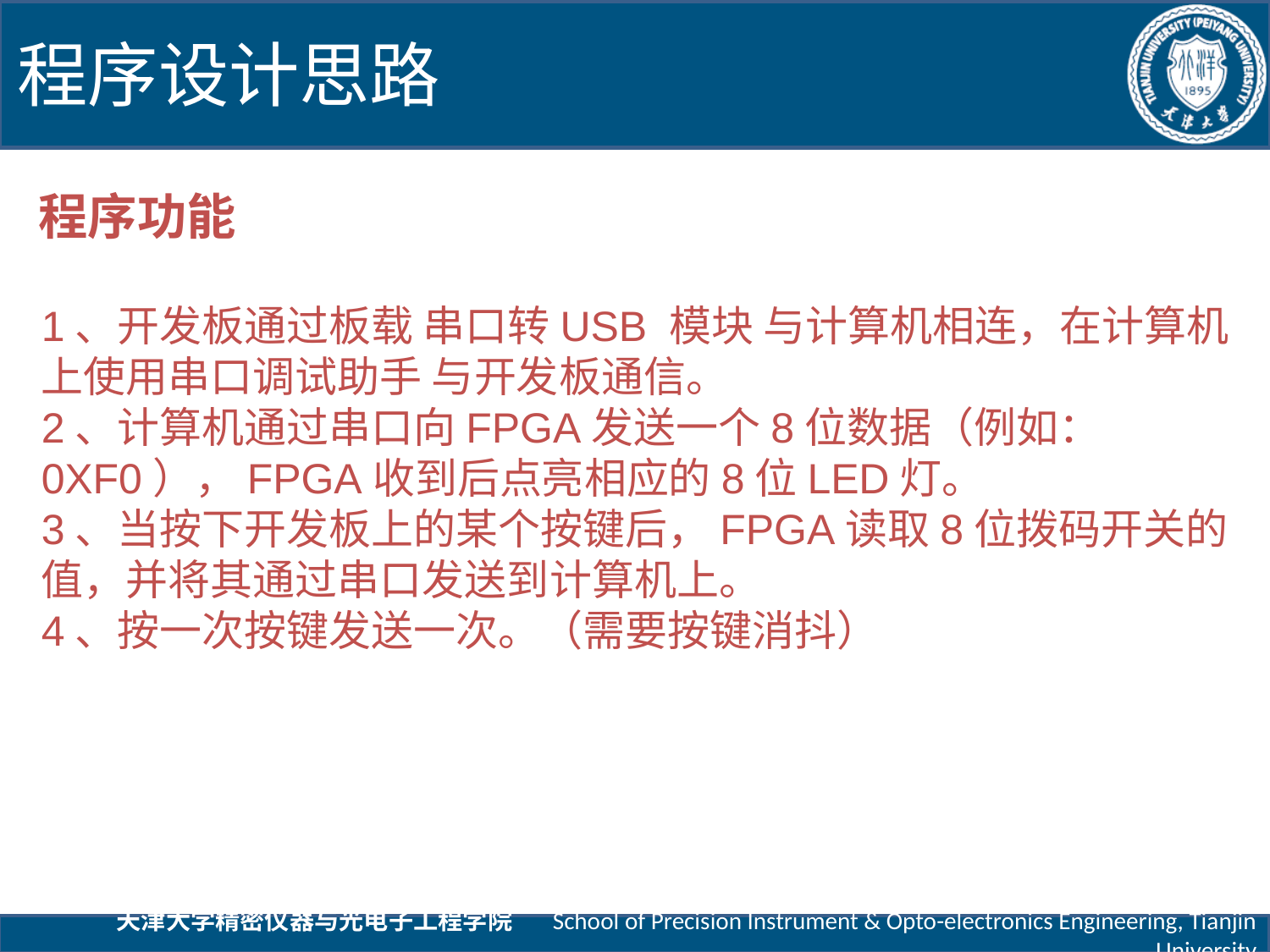

程序设计思路
程序功能
1、开发板通过板载 串口转USB 模块 与计算机相连，在计算机上使用串口调试助手 与开发板通信。
2、计算机通过串口向FPGA发送一个8位数据（例如：0XF0），FPGA收到后点亮相应的8位LED灯。
3、当按下开发板上的某个按键后，FPGA读取8位拨码开关的值，并将其通过串口发送到计算机上。
4、按一次按键发送一次。（需要按键消抖）